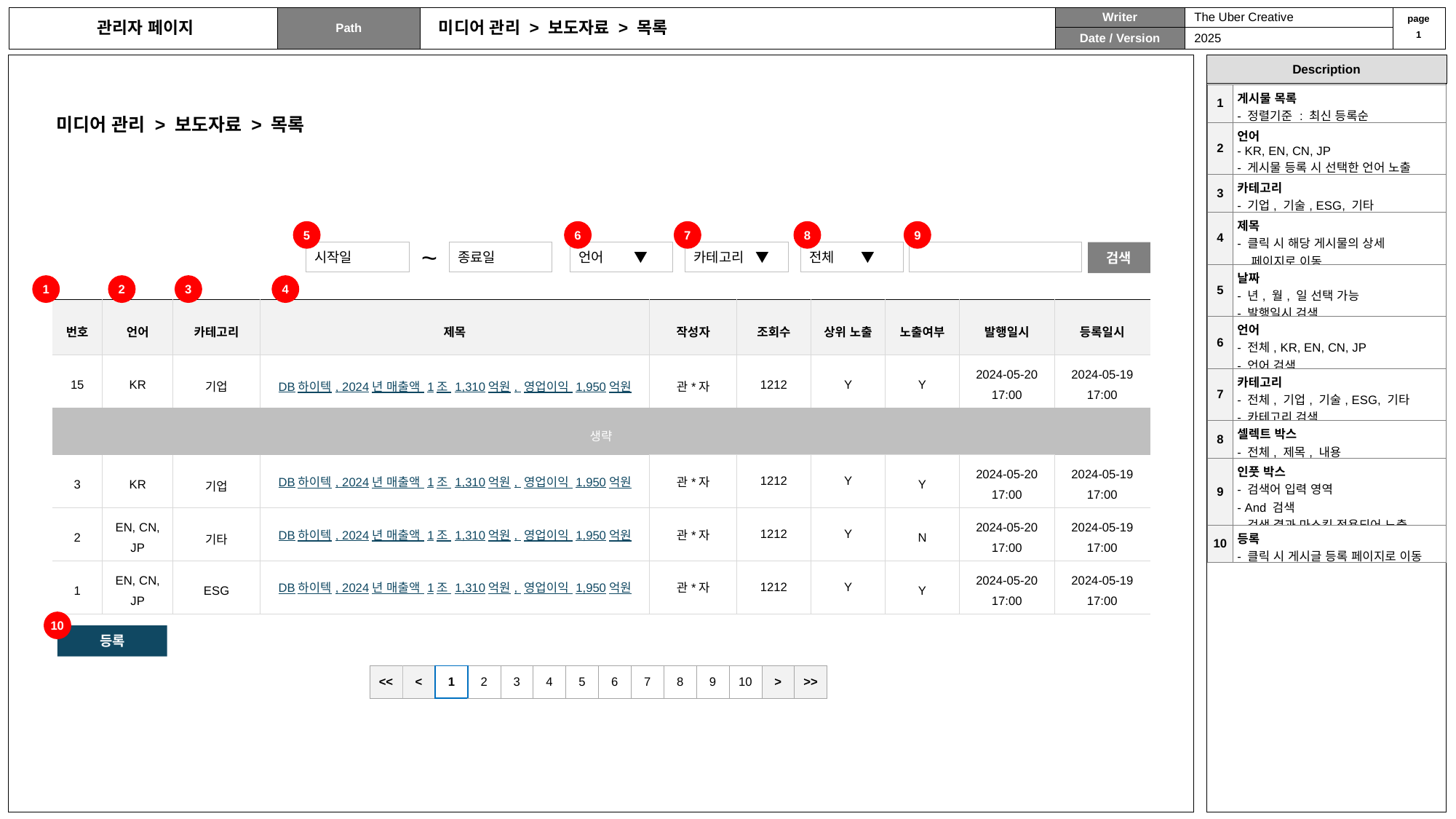

# 미디어 관리 > 보도자료 > 목록
| 1 | 게시물 목록 - 정렬기준 : 최신 등록순 |
| --- | --- |
| 2 | 언어 - KR, EN, CN, JP - 게시물 등록 시 선택한 언어 노출 |
| 3 | 카테고리 - 기업, 기술, ESG, 기타 |
| 4 | 제목 - 클릭 시 해당 게시물의 상세 페이지로 이동 |
| 5 | 날짜 - 년, 월, 일 선택 가능 - 발행일시 검색 |
| 6 | 언어 - 전체, KR, EN, CN, JP - 언어 검색 |
| 7 | 카테고리 - 전체, 기업, 기술, ESG, 기타 - 카테고리 검색 |
| 8 | 셀렉트 박스 - 전체, 제목, 내용 |
| 9 | 인풋 박스 - 검색어 입력 영역 - And 검색 - 검색 결과 마스킹 적용되어 노출 |
| 10 | 등록 - 클릭 시 게시글 등록 페이지로 이동 |
미디어 관리 > 보도자료 > 목록
5
6
7
8
9
~
시작일
종료일
언어        ▼
카테고리   ▼
전체       ▼

검색
1
2
3
4
| 번호 | 언어 | 카테고리 | 제목 | 작성자 | 조회수 | 상위 노출 | 노출여부 | 발행일시 | 등록일시 |
| --- | --- | --- | --- | --- | --- | --- | --- | --- | --- |
| 15 | KR | 기업 | DB하이텍, 2024년 매출액 1조 1,310억원, 영업이익 1,950억원 | 관\*자 | 1212 | Y | Y | 2024-05-20 17:00 | 2024-05-19 17:00 |
| 생략 |  |  |  |  |  |  |  |  |  |
| 3 | KR | 기업 | DB하이텍, 2024년 매출액 1조 1,310억원, 영업이익 1,950억원 | 관\*자 | 1212 | Y | Y | 2024-05-20 17:00 | 2024-05-19 17:00 |
| 2 | EN, CN, JP | 기타 | DB하이텍, 2024년 매출액 1조 1,310억원, 영업이익 1,950억원 | 관\*자 | 1212 | Y | N | 2024-05-20 17:00 | 2024-05-19 17:00 |
| 1 | EN, CN, JP | ESG | DB하이텍, 2024년 매출액 1조 1,310억원, 영업이익 1,950억원 | 관\*자 | 1212 | Y | Y | 2024-05-20 17:00 | 2024-05-19 17:00 |
10
등록
| << | < | 1 | 2 | 3 | 4 | 5 | 6 | 7 | 8 | 9 | 10 | > | >> |
| --- | --- | --- | --- | --- | --- | --- | --- | --- | --- | --- | --- | --- | --- |